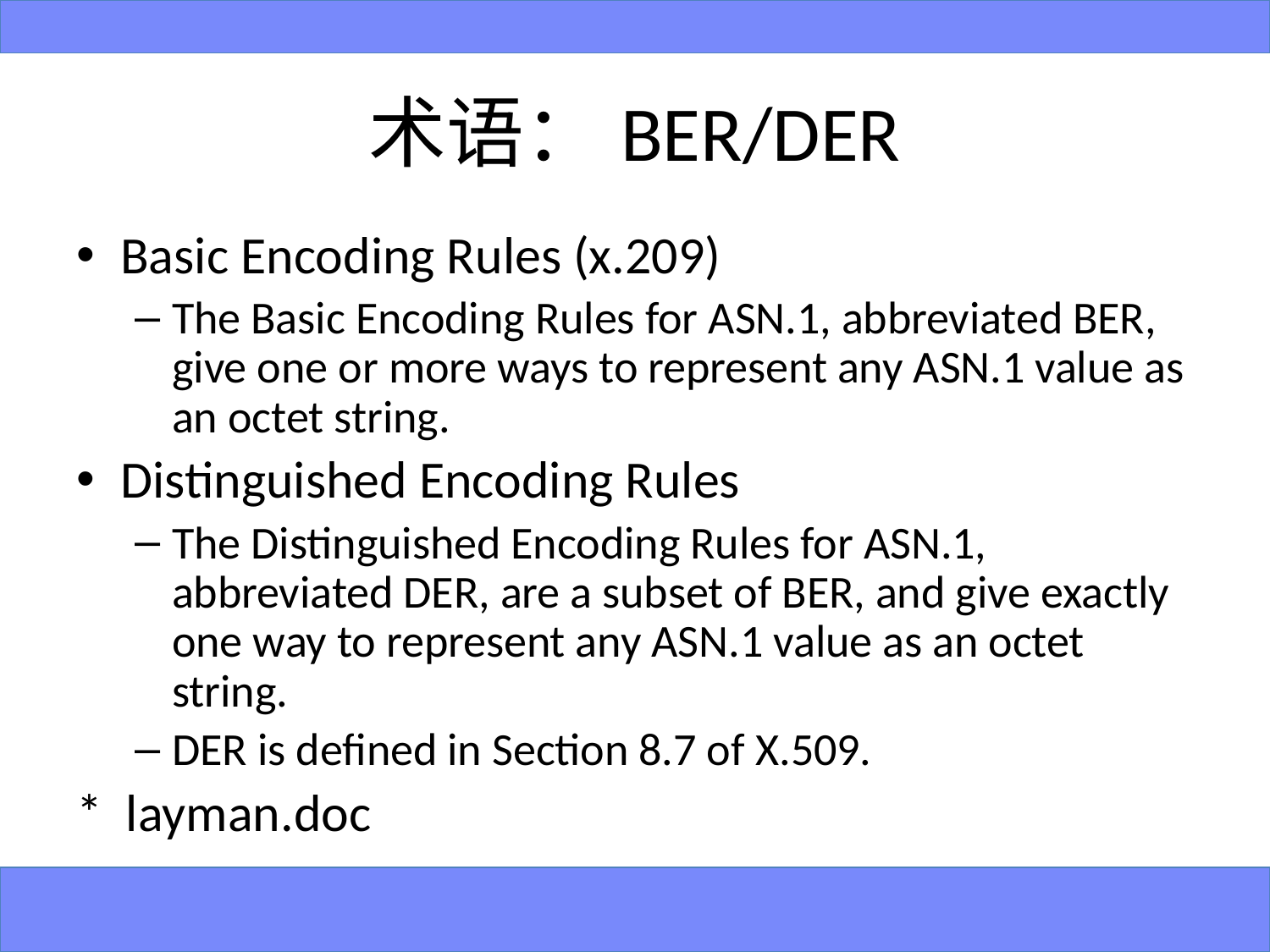

# 术语：BER/DER
Basic Encoding Rules (x.209)
The Basic Encoding Rules for ASN.1, abbreviated BER, give one or more ways to represent any ASN.1 value as an octet string.
Distinguished Encoding Rules
The Distinguished Encoding Rules for ASN.1, abbreviated DER, are a subset of BER, and give exactly one way to represent any ASN.1 value as an octet string.
DER is defined in Section 8.7 of X.509.
*  layman.doc